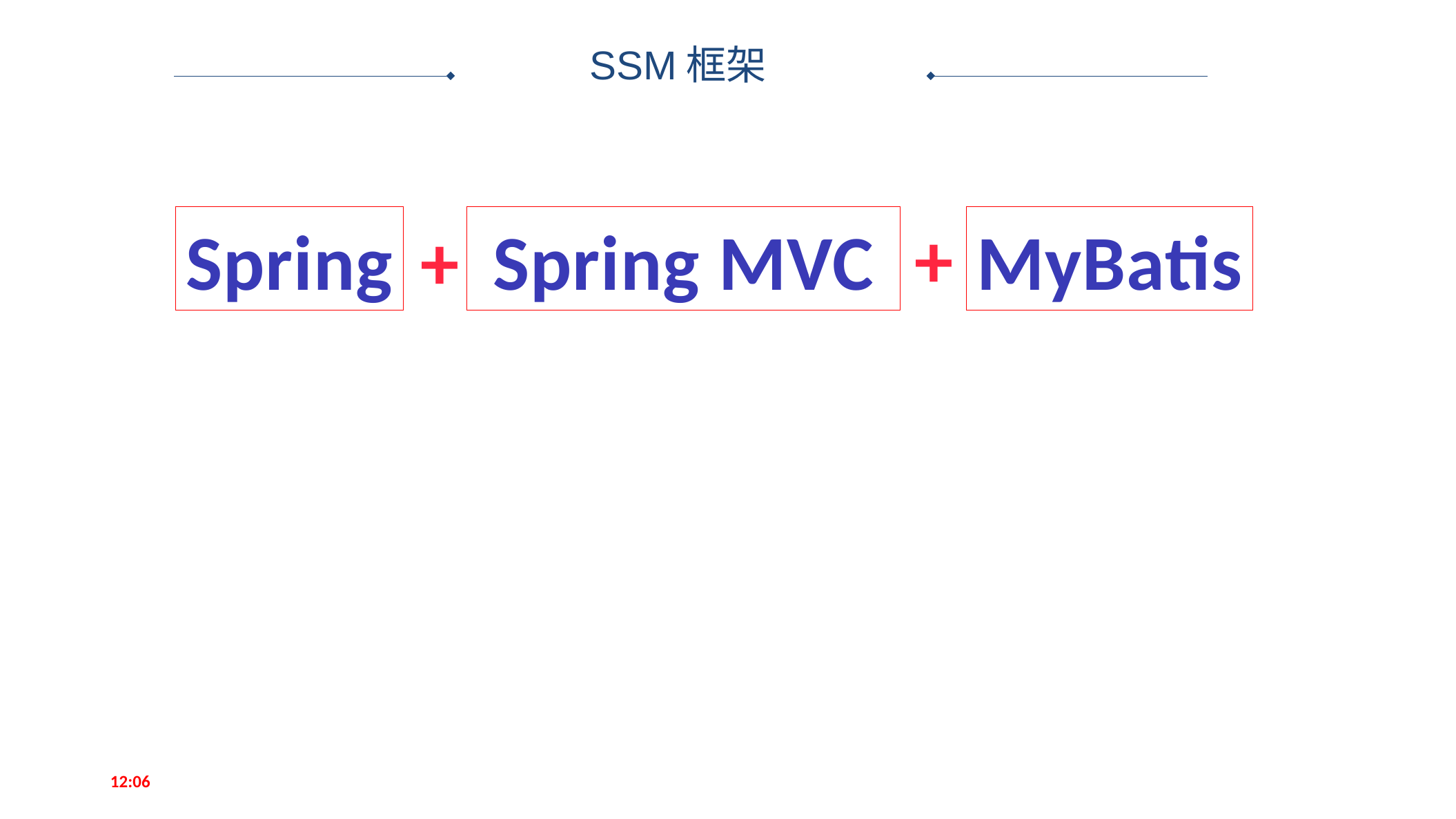

SSM框架
+
Spring
Spring MVC
MyBatis
+
12:06